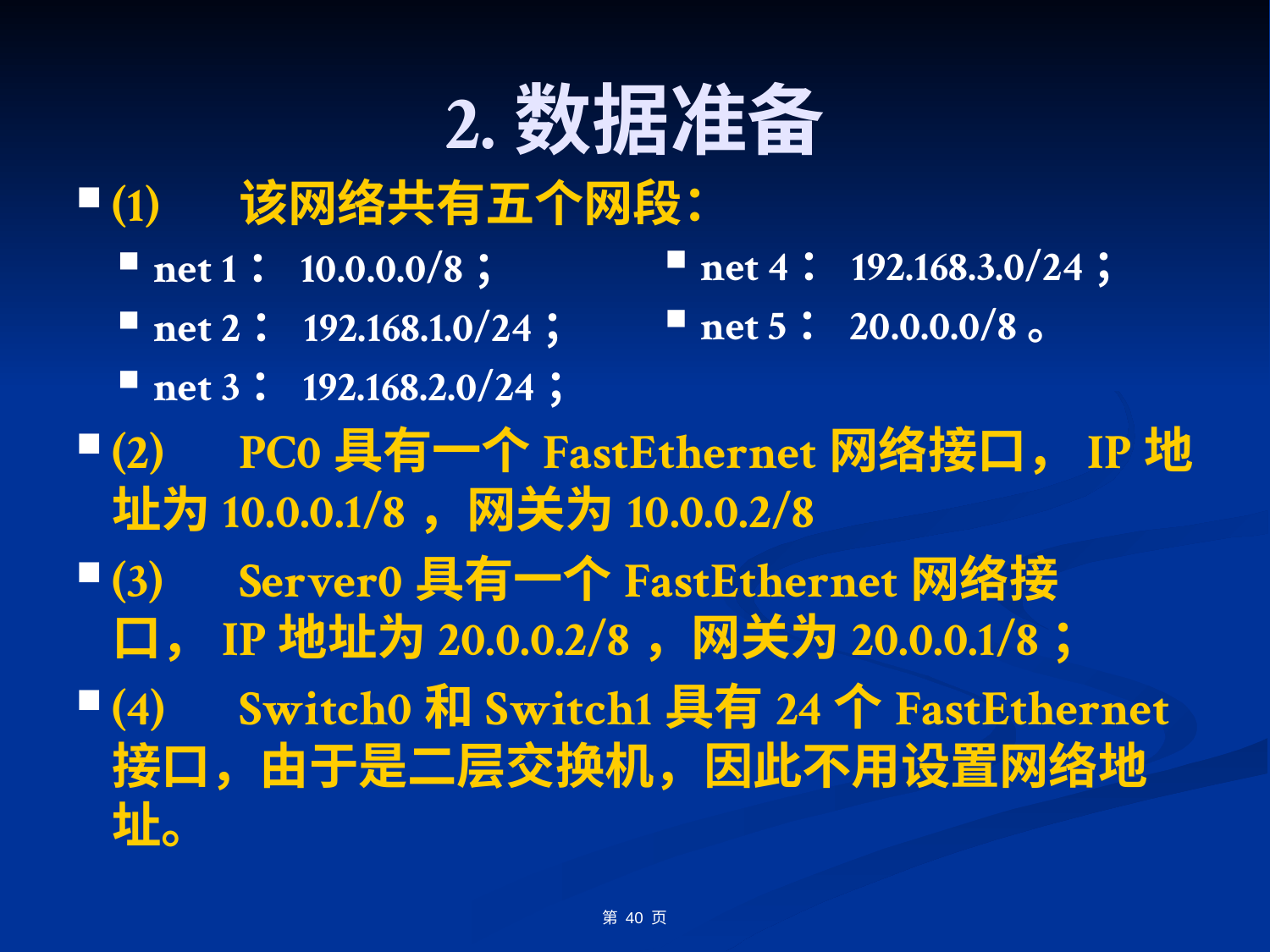

# 2.数据准备
(1)	该网络共有五个网段：
net 1：10.0.0.0/8；
net 2：192.168.1.0/24；
net 3：192.168.2.0/24；
(2)	PC0具有一个FastEthernet网络接口，IP地址为10.0.0.1/8，网关为10.0.0.2/8
(3)	Server0具有一个FastEthernet网络接口，IP地址为20.0.0.2/8，网关为20.0.0.1/8；
(4)	Switch0和Switch1具有24个FastEthernet接口，由于是二层交换机，因此不用设置网络地址。

net 4：192.168.3.0/24；
net 5：20.0.0.0/8。
第 40 页